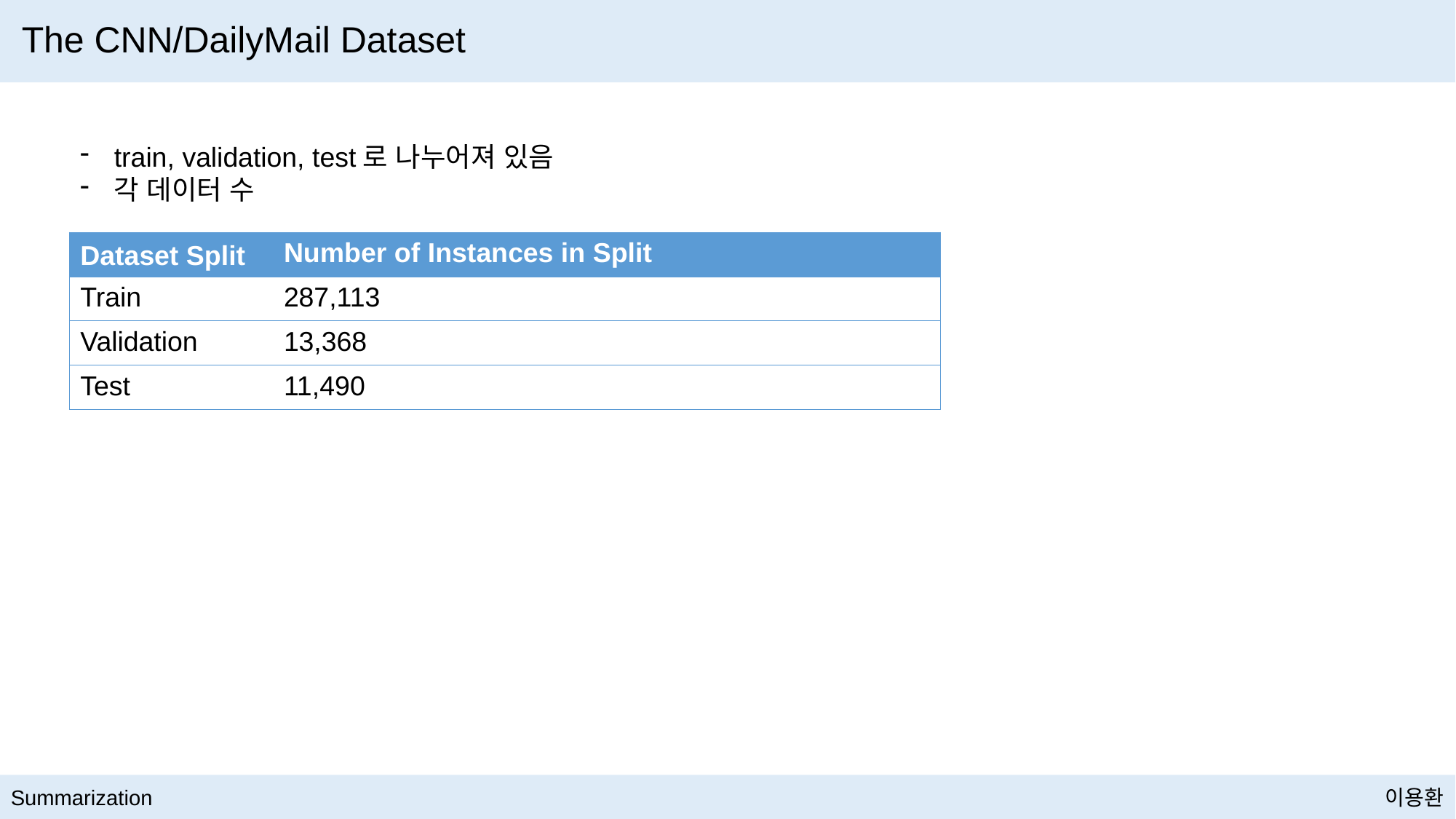

# The CNN/DailyMail Dataset
train, validation, test로 나누어져 있음
각 데이터 수
| Dataset Split | Number of Instances in Split |
| --- | --- |
| Train | 287,113 |
| Validation | 13,368 |
| Test | 11,490 |